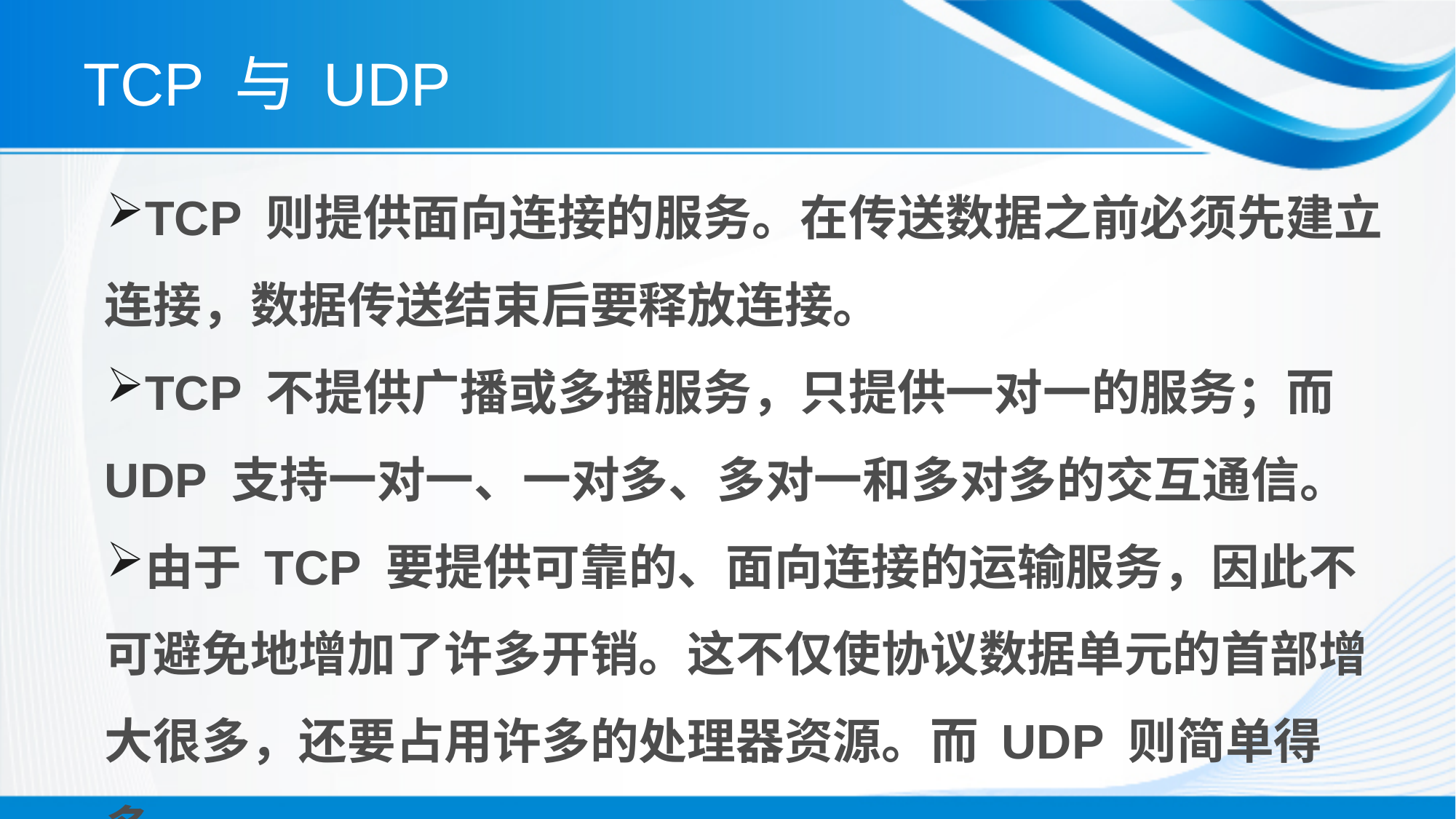

# TCP 与 UDP
TCP 则提供面向连接的服务。在传送数据之前必须先建立连接，数据传送结束后要释放连接。
TCP 不提供广播或多播服务，只提供一对一的服务；而 UDP 支持一对一、一对多、多对一和多对多的交互通信。
由于 TCP 要提供可靠的、面向连接的运输服务，因此不可避免地增加了许多开销。这不仅使协议数据单元的首部增大很多，还要占用许多的处理器资源。而 UDP 则简单得多。